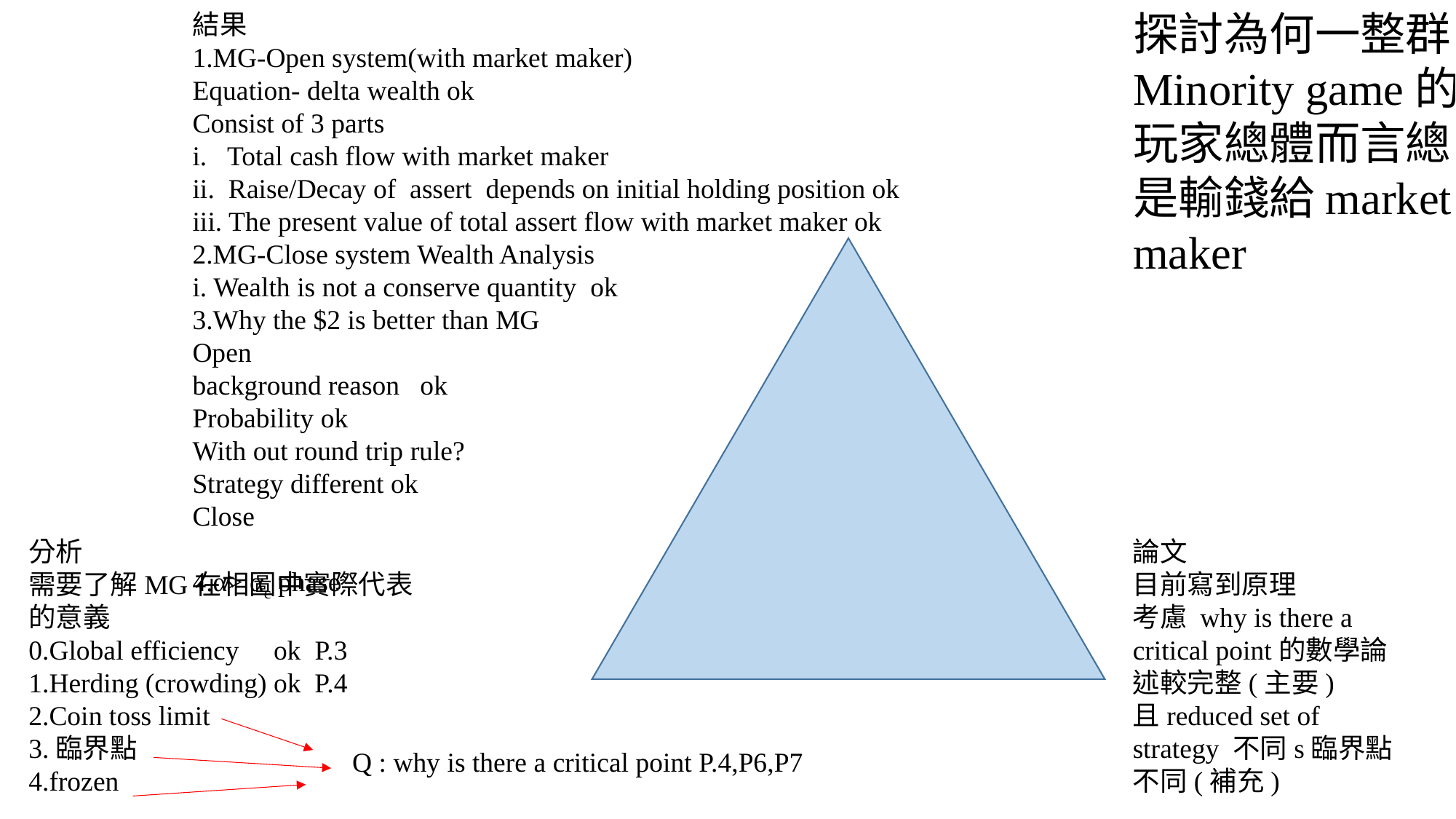

探討為何一整群Minority game的玩家總體而言總是輸錢給market maker
結果
1.MG-Open system(with market maker)
Equation- delta wealth ok
Consist of 3 parts
i.   Total cash flow with market maker
ii.  Raise/Decay of  assert  depends on initial holding position ok
iii. The present value of total assert flow with market maker ok
2.MG-Close system Wealth Analysis
i. Wealth is not a conserve quantity  ok
3.Why the $2 is better than MG
Open
background reason   ok
Probability ok
With out round trip rule?
Strategy different ok
Close

4.α> αc phase

分析
需要了解MG在相圖中實際代表的意義
0.Global efficiency     ok  P.3
1.Herding (crowding) ok  P.4
2.Coin toss limit
3.臨界點
4.frozen
論文
目前寫到原理
考慮 why is there a critical point的數學論述較完整(主要)
且reduced set of strategy 不同s臨界點不同(補充)
Q : why is there a critical point P.4,P6,P7